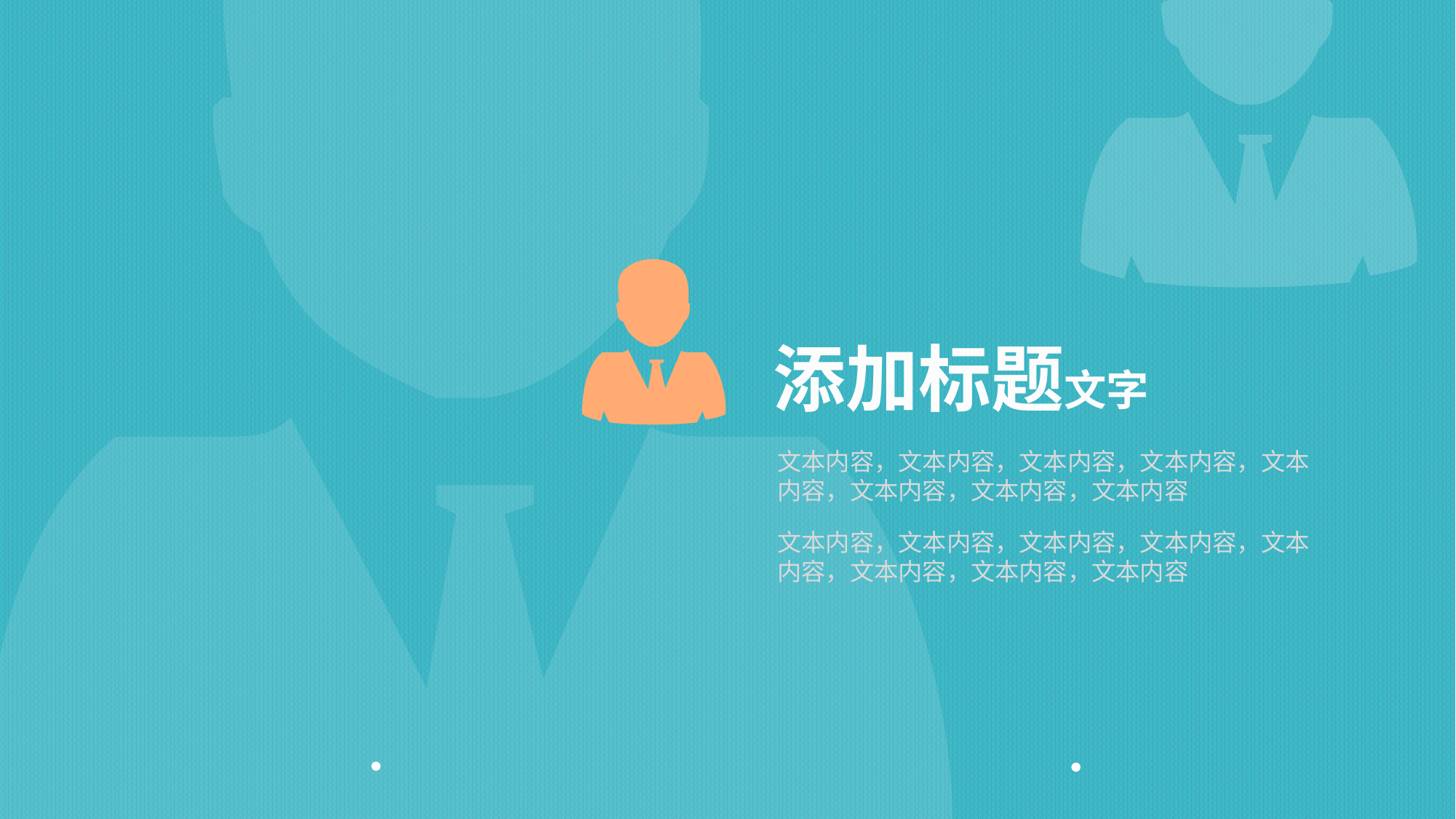

# 添加标题文字
文本内容，文本内容，文本内容，文本内容，文本内容，文本内容，文本内容，文本内容
文本内容，文本内容，文本内容，文本内容，文本内容，文本内容，文本内容，文本内容